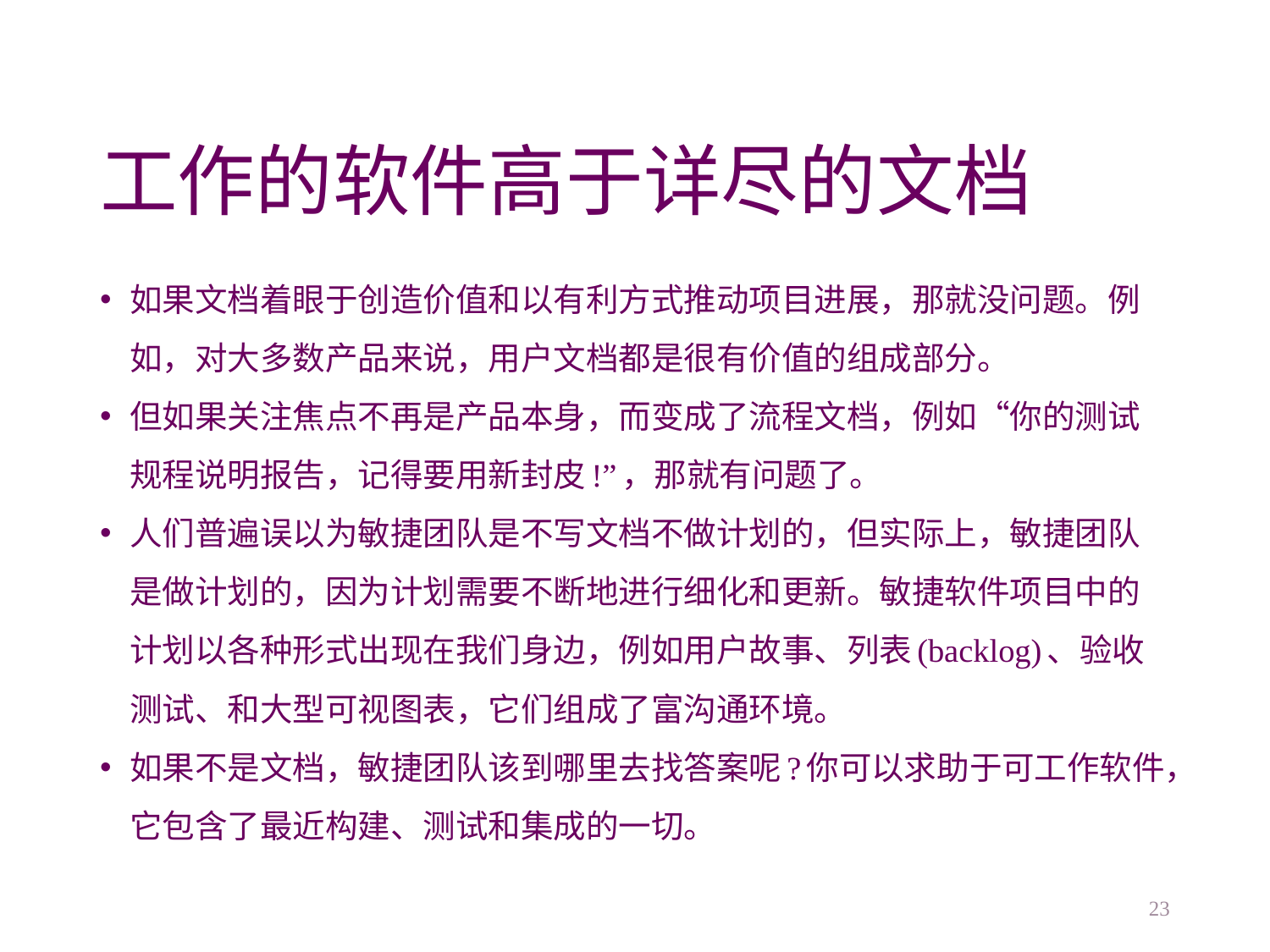

# 工作的软件高于详尽的文档
如果文档着眼于创造价值和以有利方式推动项目进展，那就没问题。例如，对大多数产品来说，用户文档都是很有价值的组成部分。
但如果关注焦点不再是产品本身，而变成了流程文档，例如“你的测试规程说明报告，记得要用新封皮!”，那就有问题了。
人们普遍误以为敏捷团队是不写文档不做计划的，但实际上，敏捷团队是做计划的，因为计划需要不断地进行细化和更新。敏捷软件项目中的计划以各种形式出现在我们身边，例如用户故事、列表(backlog)、验收测试、和大型可视图表，它们组成了富沟通环境。
如果不是文档，敏捷团队该到哪里去找答案呢?你可以求助于可工作软件，它包含了最近构建、测试和集成的一切。
23